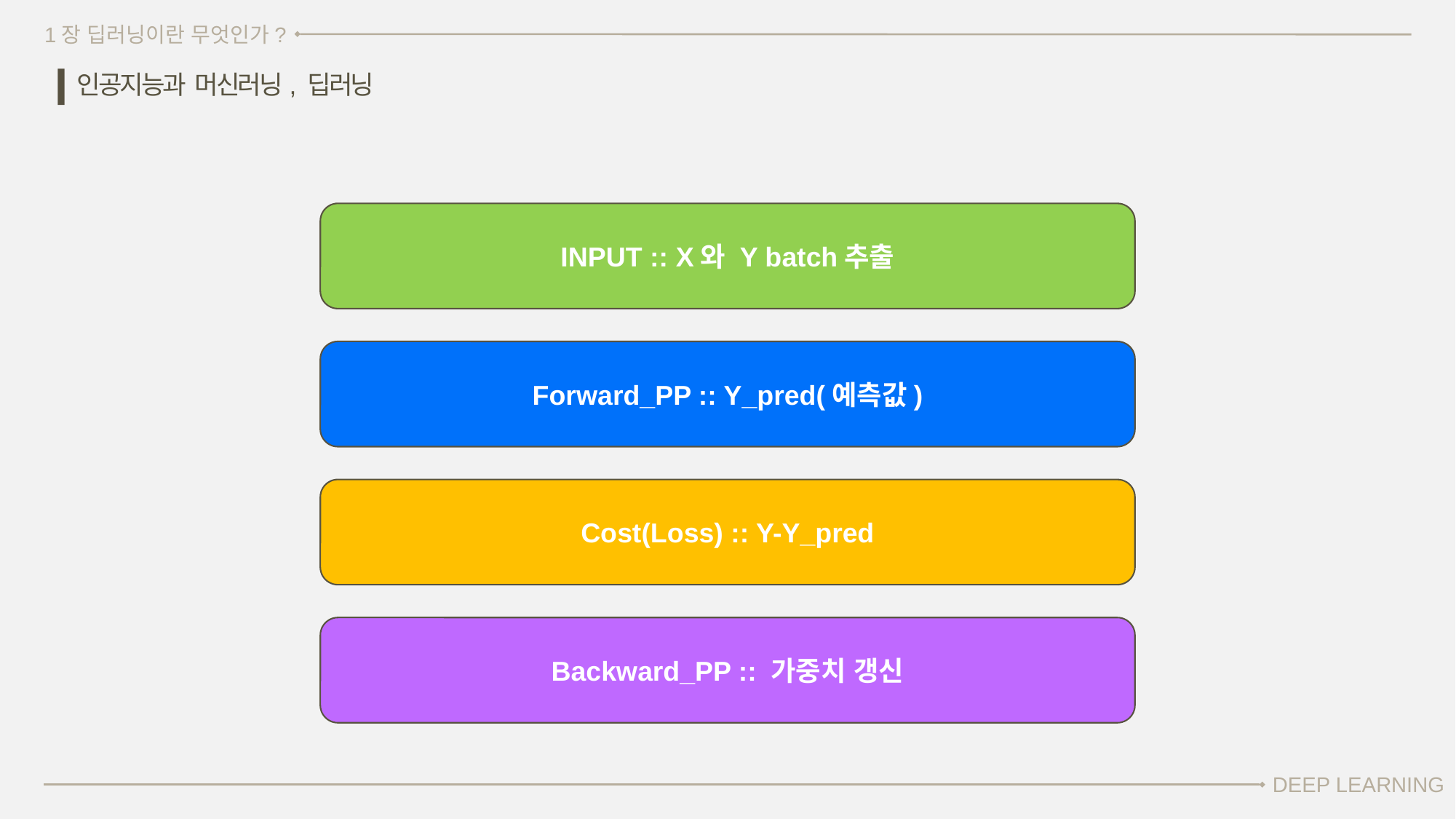

1장 딥러닝이란 무엇인가?
인공지능과  머신러닝, 딥러닝

INPUT :: X와 Y batch추출
Forward_PP :: Y_pred(예측값)
Cost(Loss) :: Y-Y_pred
Backward_PP :: 가중치 갱신
DEEP LEARNING